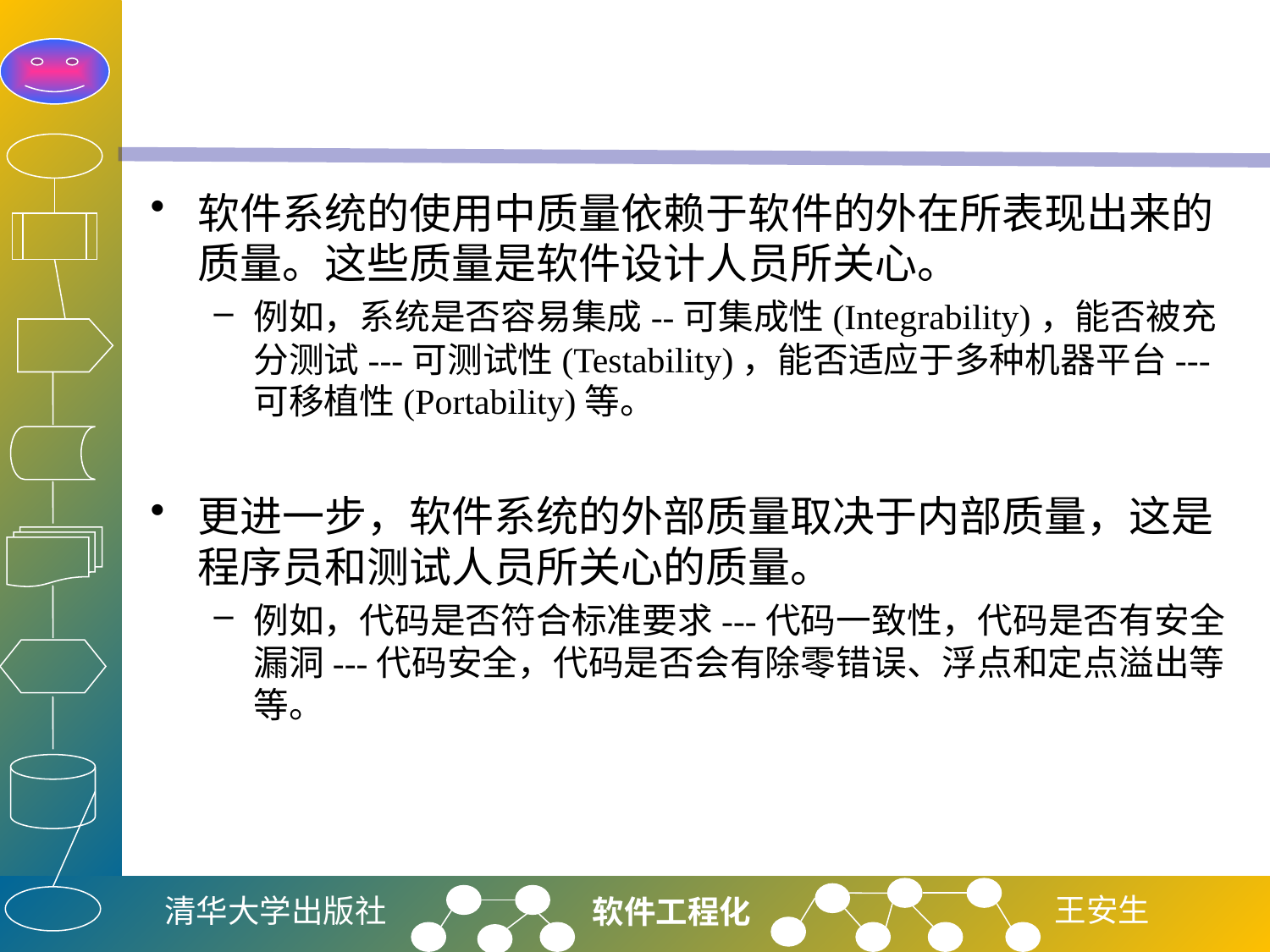

#
软件系统的使用中质量依赖于软件的外在所表现出来的质量。这些质量是软件设计人员所关心。
例如，系统是否容易集成--可集成性(Integrability)，能否被充分测试---可测试性(Testability)，能否适应于多种机器平台---可移植性(Portability)等。

更进一步，软件系统的外部质量取决于内部质量，这是程序员和测试人员所关心的质量。
例如，代码是否符合标准要求---代码一致性，代码是否有安全漏洞---代码安全，代码是否会有除零错误、浮点和定点溢出等等。